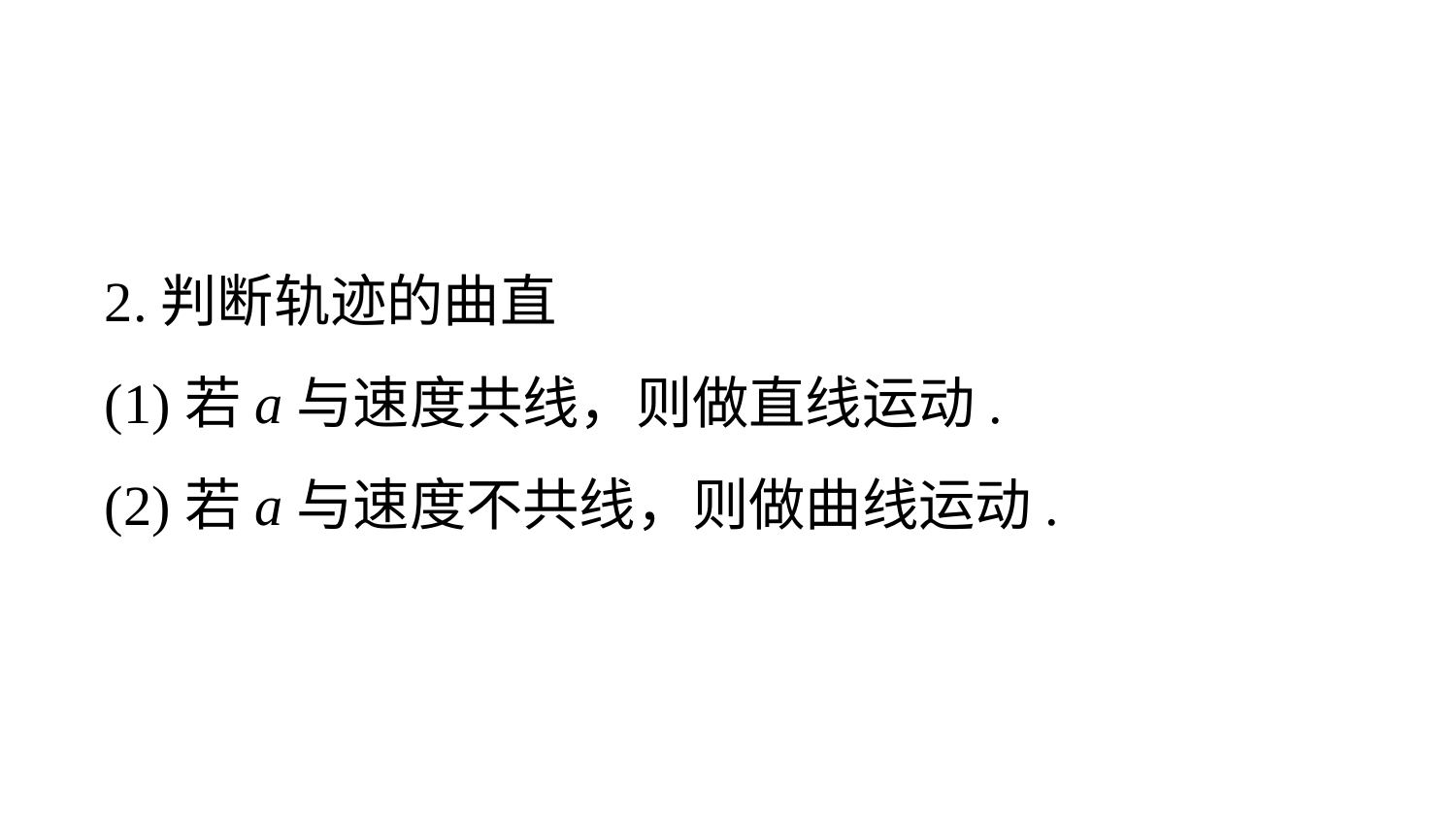

2.判断轨迹的曲直
(1)若a与速度共线，则做直线运动.
(2)若a与速度不共线，则做曲线运动.